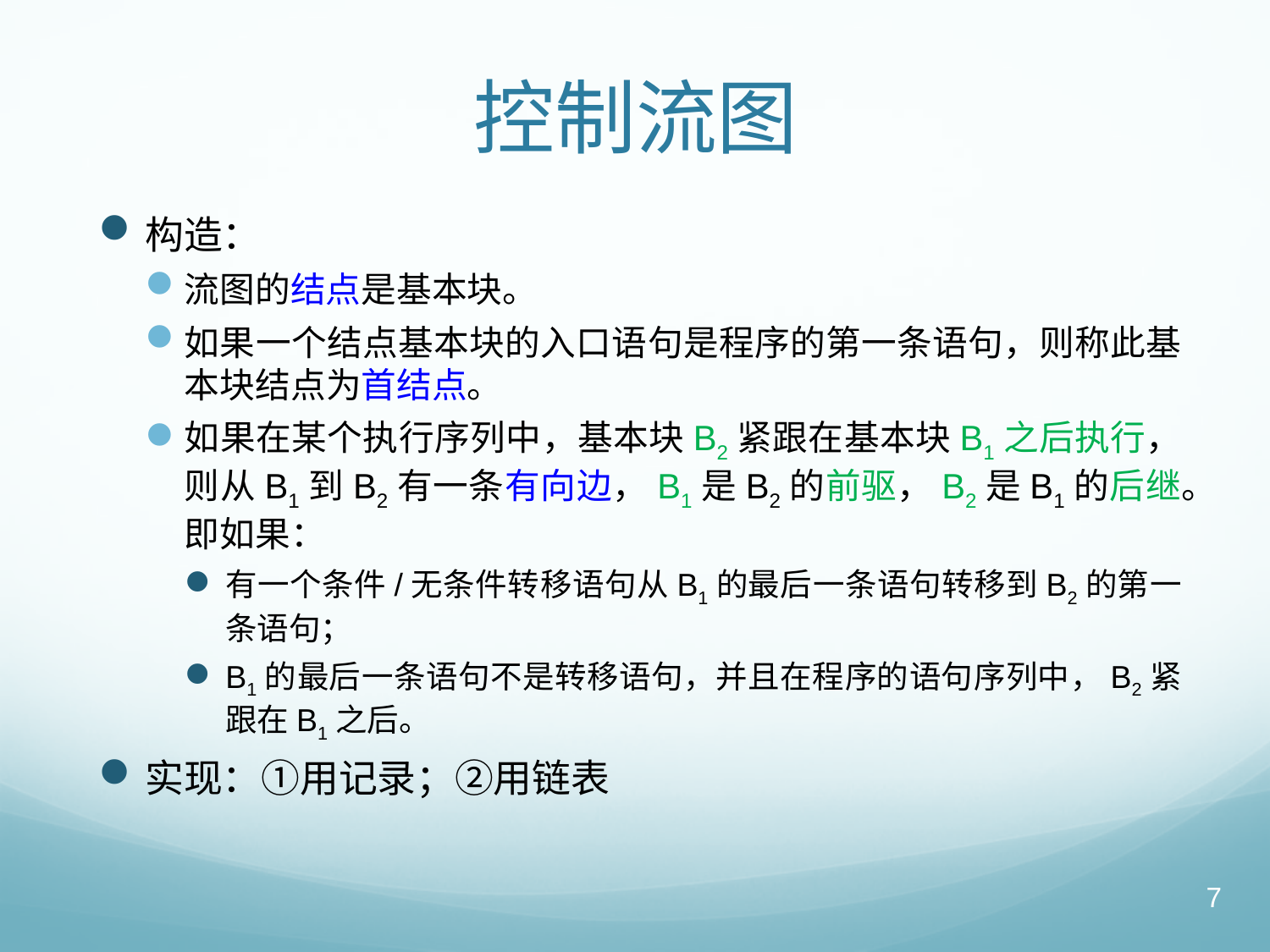

# 控制流图
构造：
流图的结点是基本块。
如果一个结点基本块的入口语句是程序的第一条语句，则称此基本块结点为首结点。
如果在某个执行序列中，基本块B2紧跟在基本块B1之后执行，则从B1到B2有一条有向边，B1是B2的前驱，B2是B1的后继。即如果：
有一个条件/无条件转移语句从B1的最后一条语句转移到B2的第一条语句；
B1的最后一条语句不是转移语句，并且在程序的语句序列中，B2紧跟在B1之后。
实现：①用记录；②用链表

7